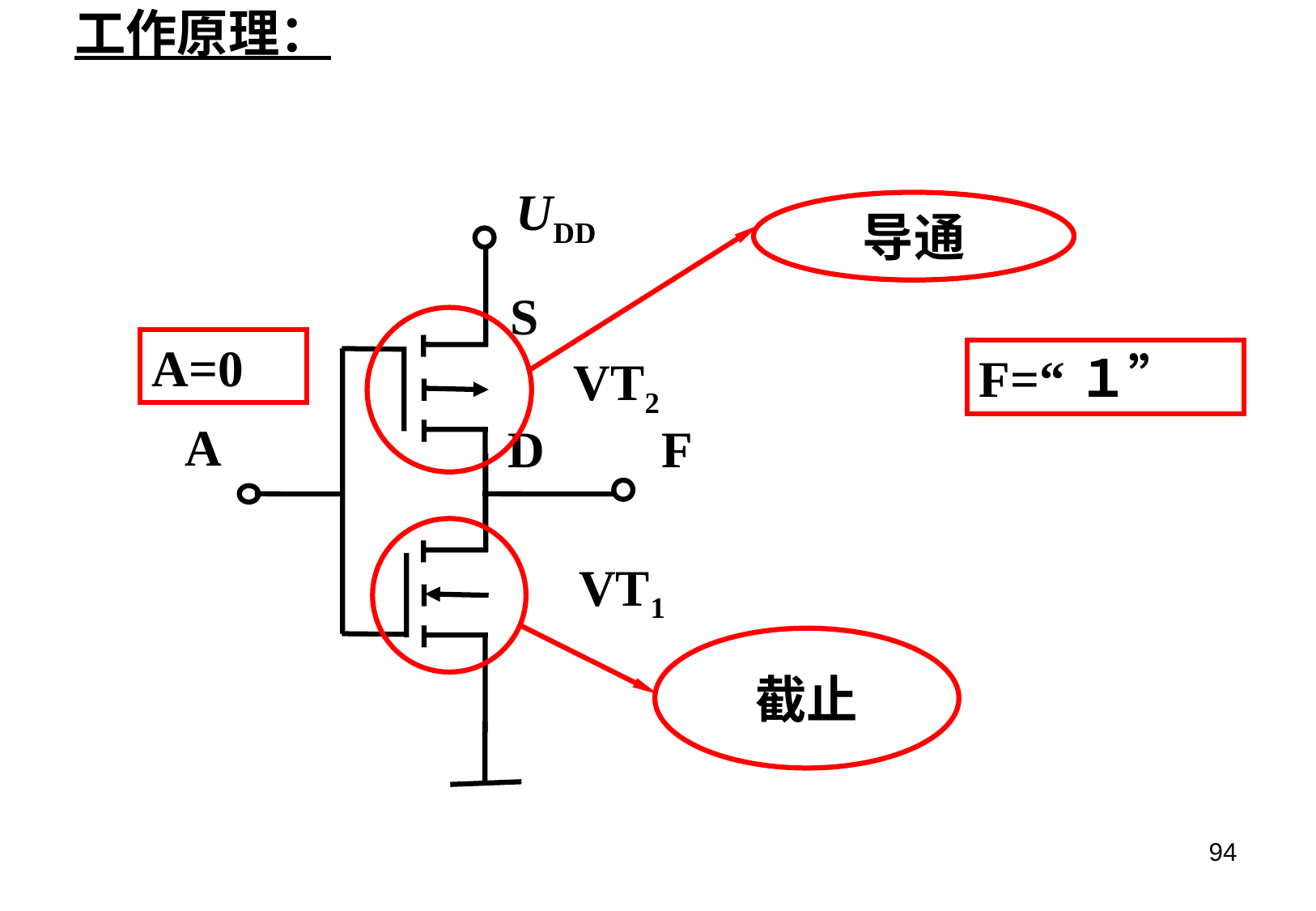

工作原理：
UDD

S

VT2

A
D
F

VT1

导通

A=0
F=“１”

截止
94